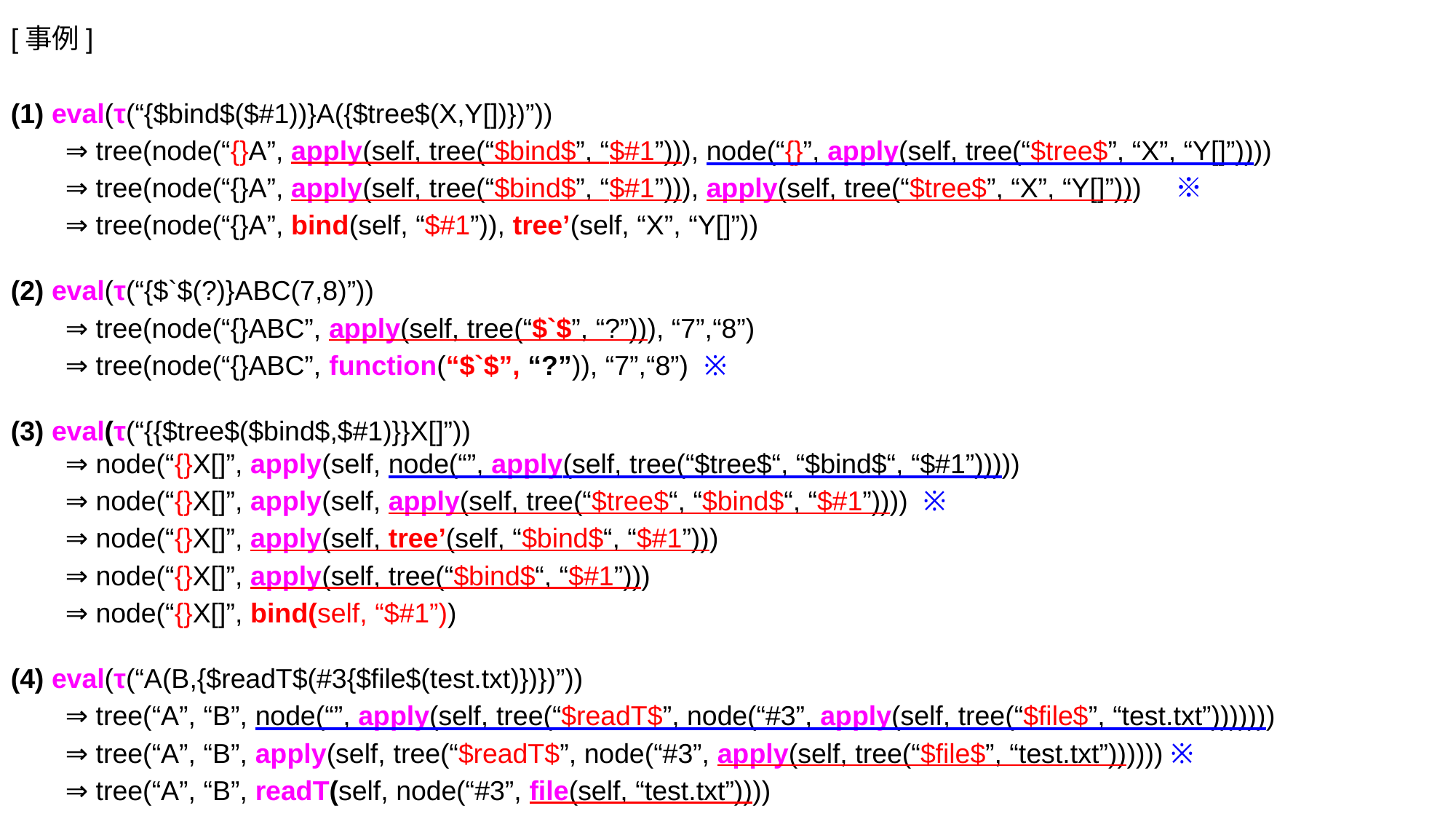

処理手順
[事例]

(1) eval(τ(“{$bind$($#1))}A({$tree$(X,Y[])})”))
⇒ tree(node(“{}A”, apply(self, tree(“$bind$”, “$#1”))), node(“{}”, apply(self, tree(“$tree$”, “X”, “Y[]”))))
⇒ tree(node(“{}A”, apply(self, tree(“$bind$”, “$#1”))), apply(self, tree(“$tree$”, “X”, “Y[]”)))　※
⇒ tree(node(“{}A”, bind(self, “$#1”)), tree’(self, “X”, “Y[]”))

(2) eval(τ(“{$`$(?)}ABC(7,8)”))
⇒ tree(node(“{}ABC”, apply(self, tree(“$`$”, “?”))), “7”,“8”)
⇒ tree(node(“{}ABC”, function(“$`$”, “?”)), “7”,“8”)  ※

(3) eval(τ(“{{$tree$($bind$,$#1)}}X[]”))
⇒ node(“{}X[]”, apply(self, node(“”, apply(self, tree(“$tree$“, “$bind$“, “$#1”)))))
⇒ node(“{}X[]”, apply(self, apply(self, tree(“$tree$“, “$bind$“, “$#1”))))  ※
⇒ node(“{}X[]”, apply(self, tree’(self, “$bind$“, “$#1”)))
⇒ node(“{}X[]”, apply(self, tree(“$bind$“, “$#1”)))
⇒ node(“{}X[]”, bind(self, “$#1”))

(4) eval(τ(“A(B,{$readT$(#3{$file$(test.txt)})})”))
⇒ tree(“A”, “B”, node(“”, apply(self, tree(“$readT$”, node(“#3”, apply(self, tree(“$file$”, “test.txt”)))))))
⇒ tree(“A”, “B”, apply(self, tree(“$readT$”, node(“#3”, apply(self, tree(“$file$”, “test.txt”)))))) ※
⇒ tree(“A”, “B”, readT(self, node(“#3”, file(self, “test.txt”))))